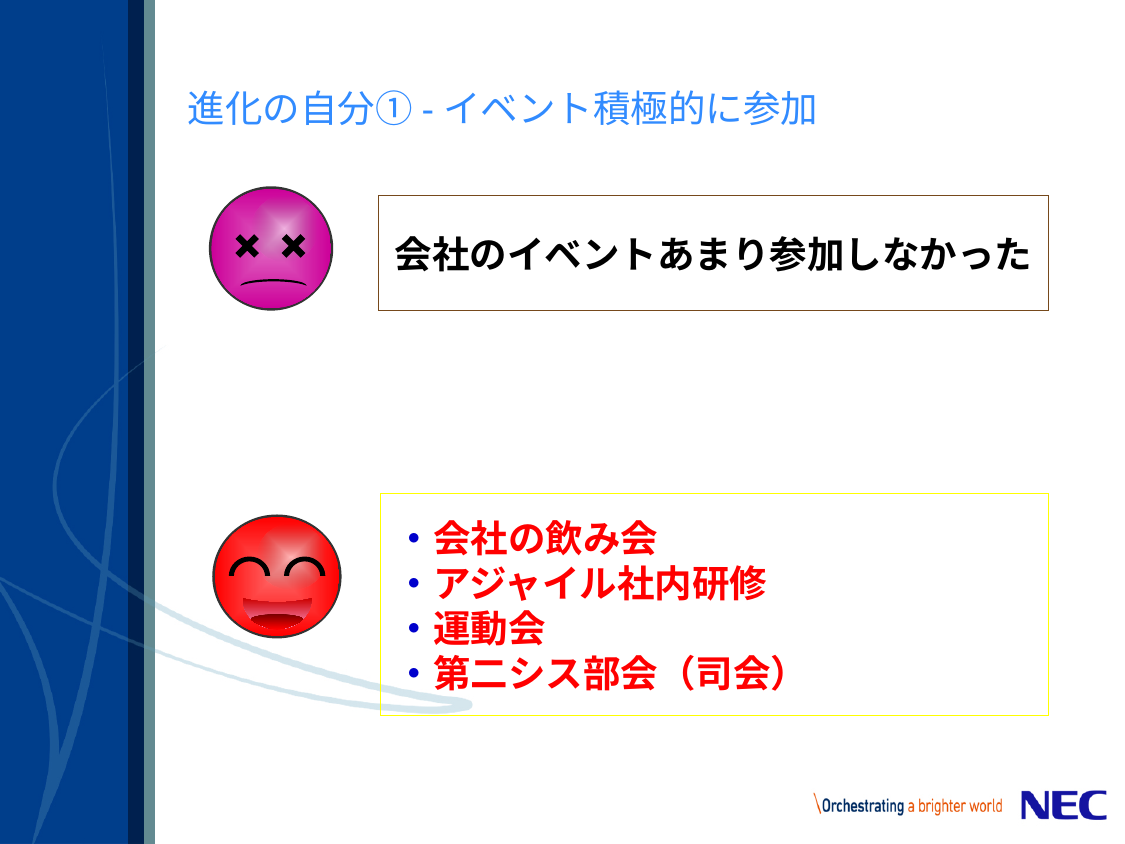

# 進化の自分①-イベント積極的に参加

会社のイベントあまり参加しなかった
・会社の飲み会
・アジャイル社内研修
・運動会
・第二シス部会（司会）